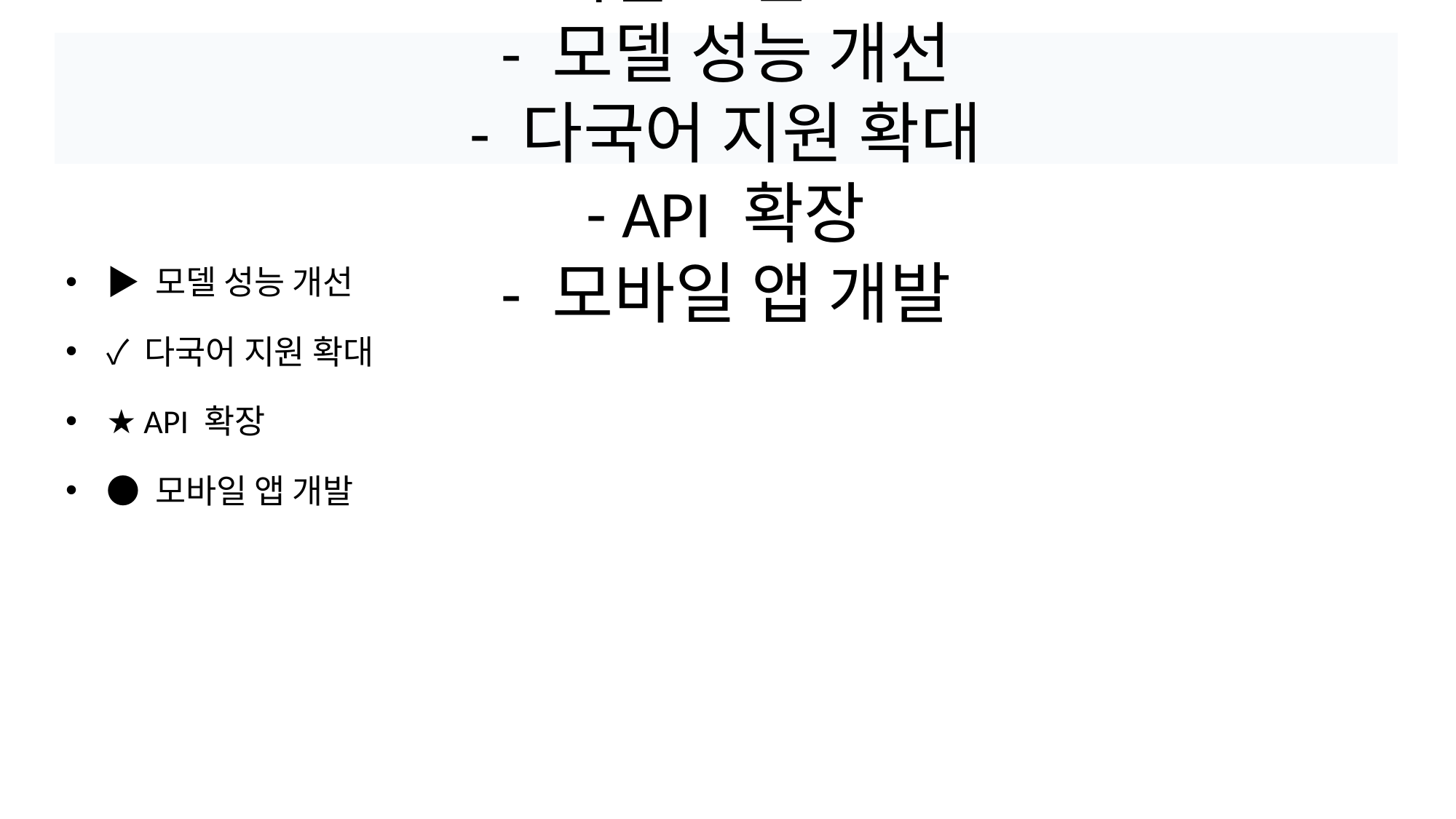

# 향후 계획
핵심 포인트:
- 모델 성능 개선
- 다국어 지원 확대
- API 확장
- 모바일 앱 개발

▶ 모델 성능 개선
✓ 다국어 지원 확대
★ API 확장
● 모바일 앱 개발